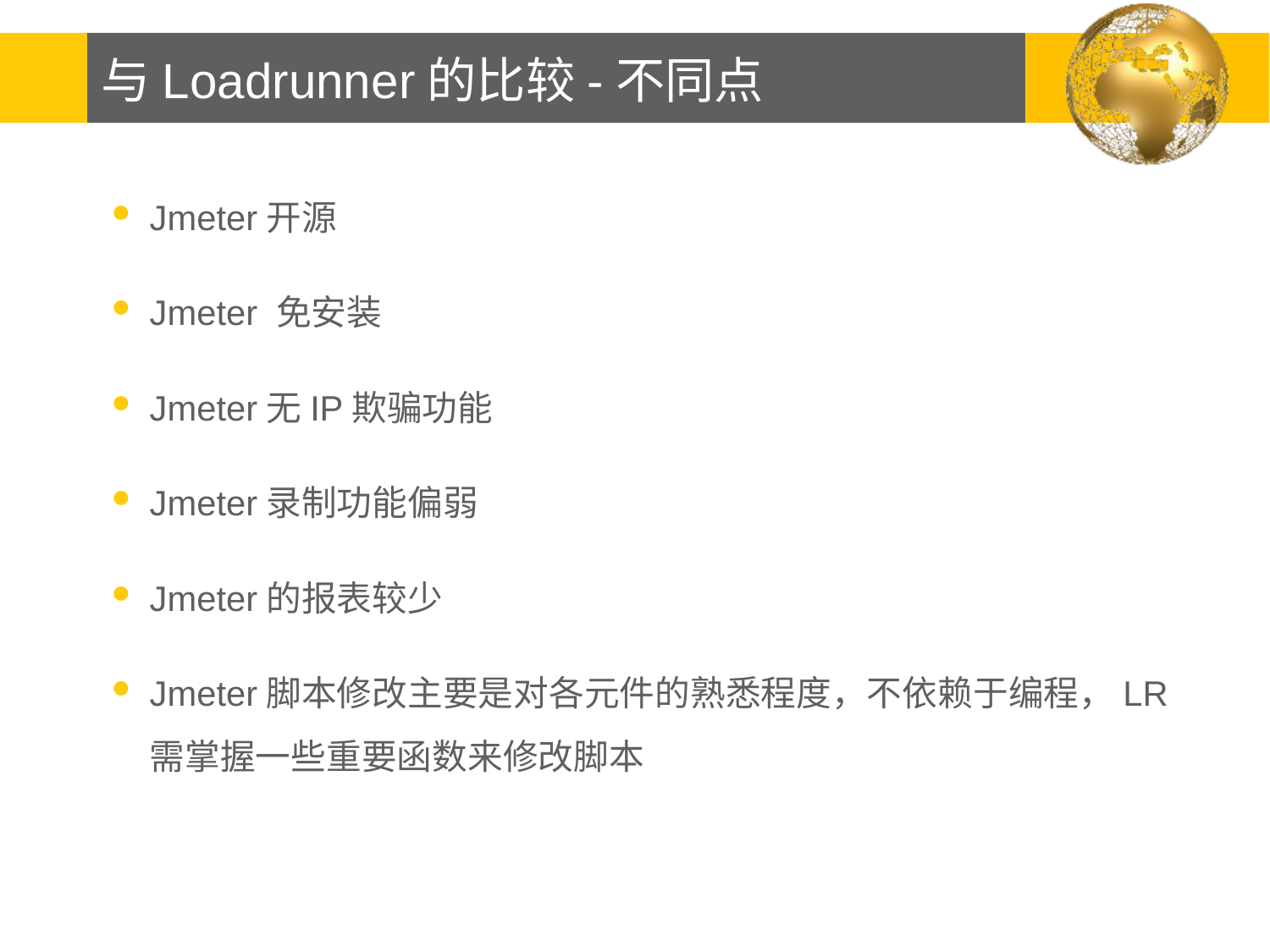

# 与Loadrunner的比较-不同点
Jmeter开源
Jmeter 免安装
Jmeter无IP欺骗功能
Jmeter录制功能偏弱
Jmeter的报表较少
Jmeter脚本修改主要是对各元件的熟悉程度，不依赖于编程，LR需掌握一些重要函数来修改脚本